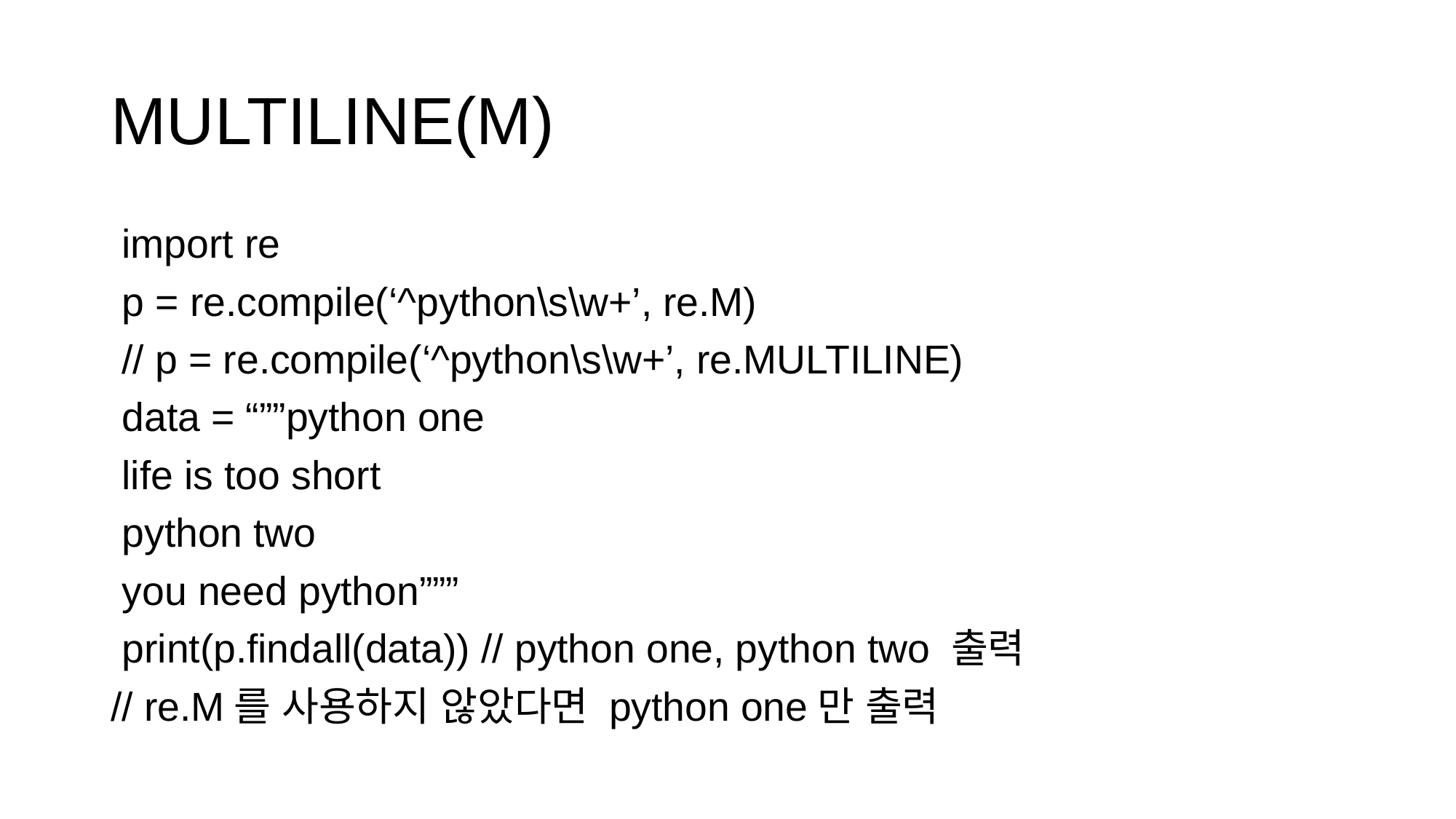

# MULTILINE(M)
 import re
 p = re.compile(‘^python\s\w+’, re.M)
 // p = re.compile(‘^python\s\w+’, re.MULTILINE)
 data = “””python one
 life is too short
 python two
 you need python”””
 print(p.findall(data)) // python one, python two 출력
// re.M를 사용하지 않았다면 python one만 출력